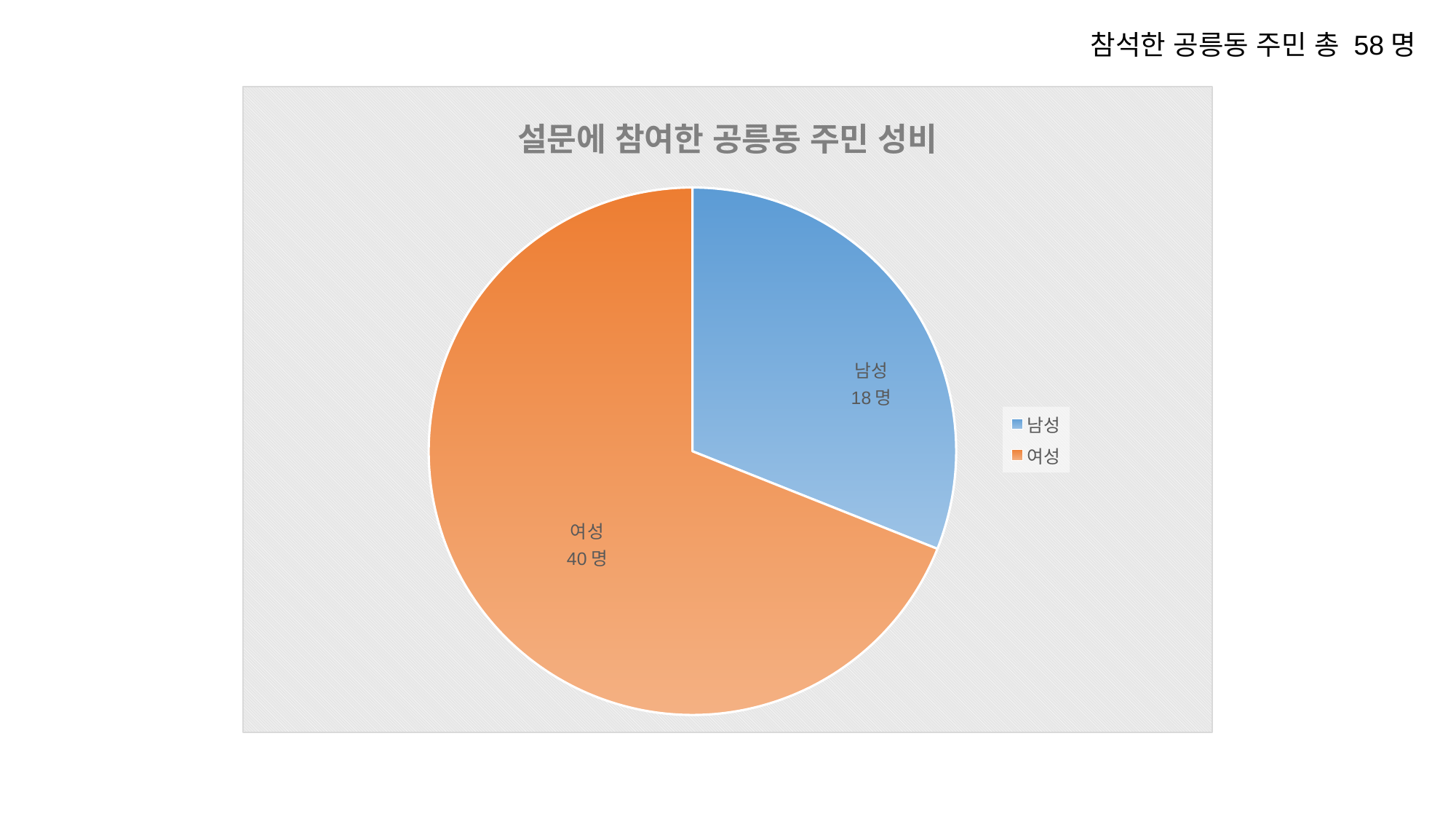

참석한 공릉동 주민 총 58명

### Chart: 설문에 참여한 공릉동 주민 성비

| Category | 설문에 참여한 공릉 1동 주민 성비 |
|---|---|
| 남성 | 18.0 |
| 여성 | 40.0 |